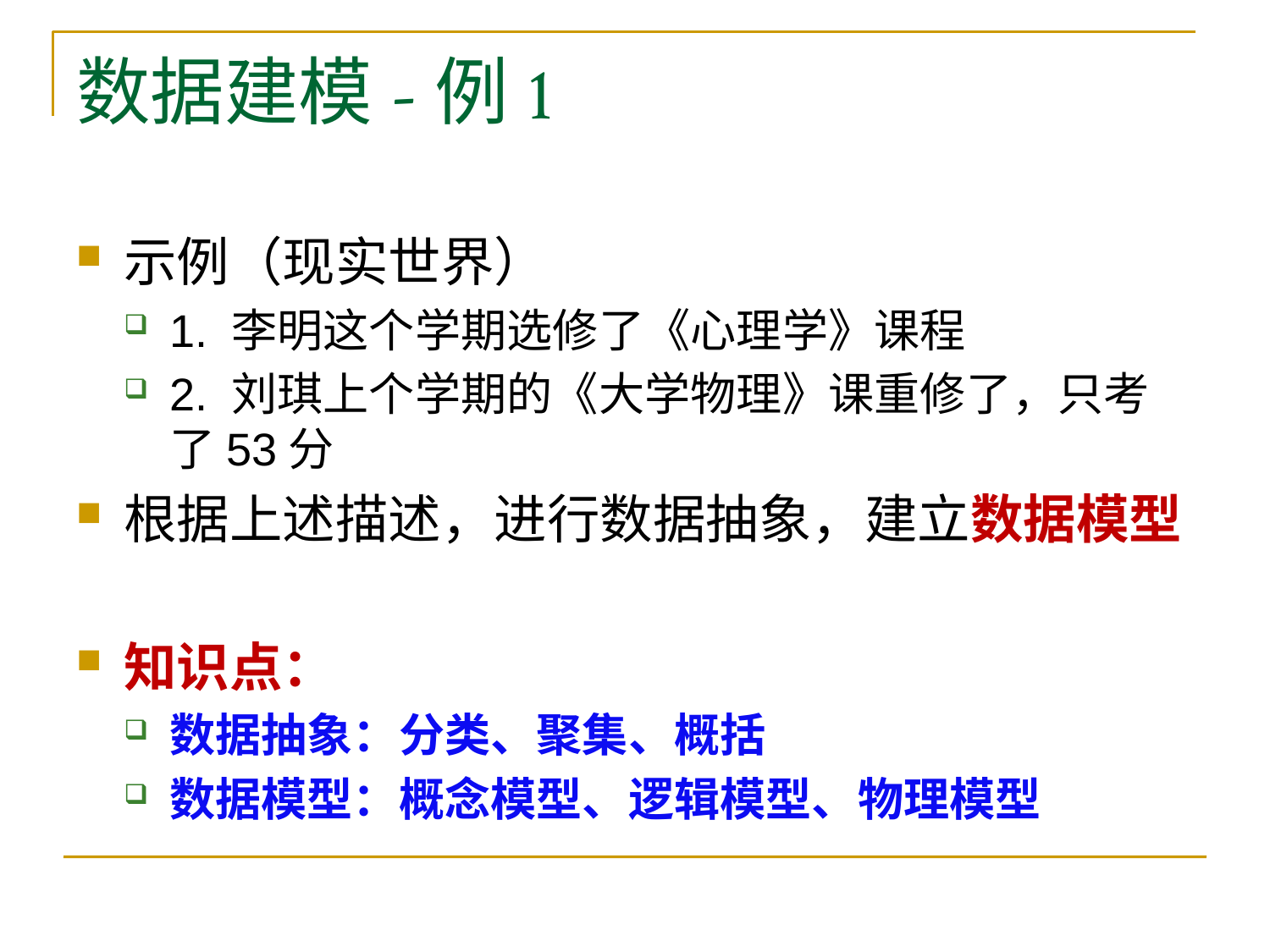

# 数据建模-例1
示例（现实世界）
1. 李明这个学期选修了《心理学》课程
2. 刘琪上个学期的《大学物理》课重修了，只考了53分
根据上述描述，进行数据抽象，建立数据模型

知识点：
数据抽象：分类、聚集、概括
数据模型：概念模型、逻辑模型、物理模型